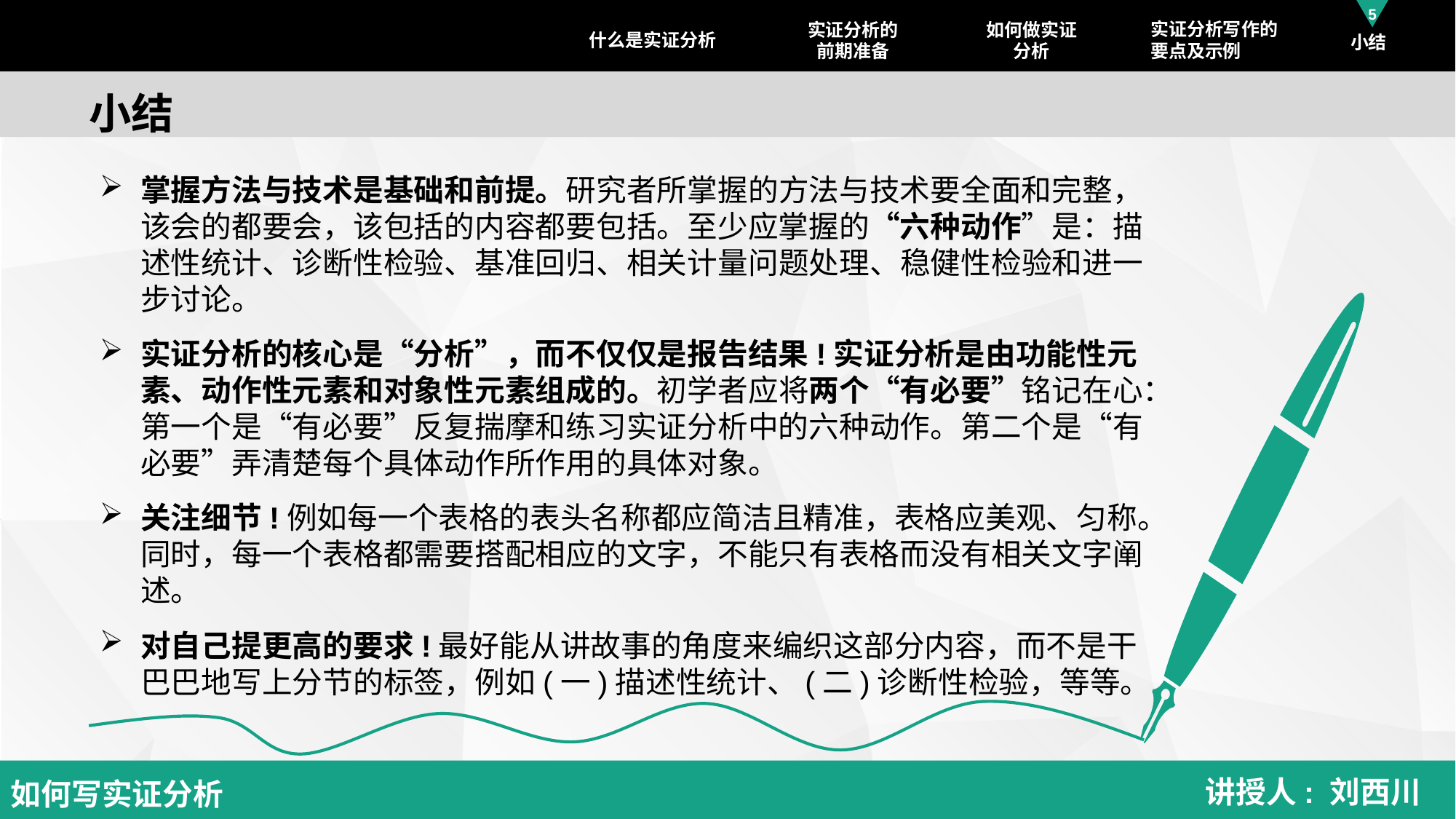

5
什么是实证分析
实证分析写作的要点及示例
如何做实证
分析
小结
实证分析的
前期准备

小结
掌握方法与技术是基础和前提。研究者所掌握的方法与技术要全面和完整，该会的都要会，该包括的内容都要包括。至少应掌握的“六种动作”是：描述性统计、诊断性检验、基准回归、相关计量问题处理、稳健性检验和进一步讨论。
实证分析的核心是“分析”，而不仅仅是报告结果!实证分析是由功能性元素、动作性元素和对象性元素组成的。初学者应将两个“有必要”铭记在心：第一个是“有必要”反复揣摩和练习实证分析中的六种动作。第二个是“有必要”弄清楚每个具体动作所作用的具体对象。
关注细节!例如每一个表格的表头名称都应简洁且精准，表格应美观、匀称。同时，每一个表格都需要搭配相应的文字，不能只有表格而没有相关文字阐述。
对自己提更高的要求!最好能从讲故事的角度来编织这部分内容，而不是干巴巴地写上分节的标签，例如(一)描述性统计、(二)诊断性检验，等等。

如何写实证分析
         讲授人: 刘西川